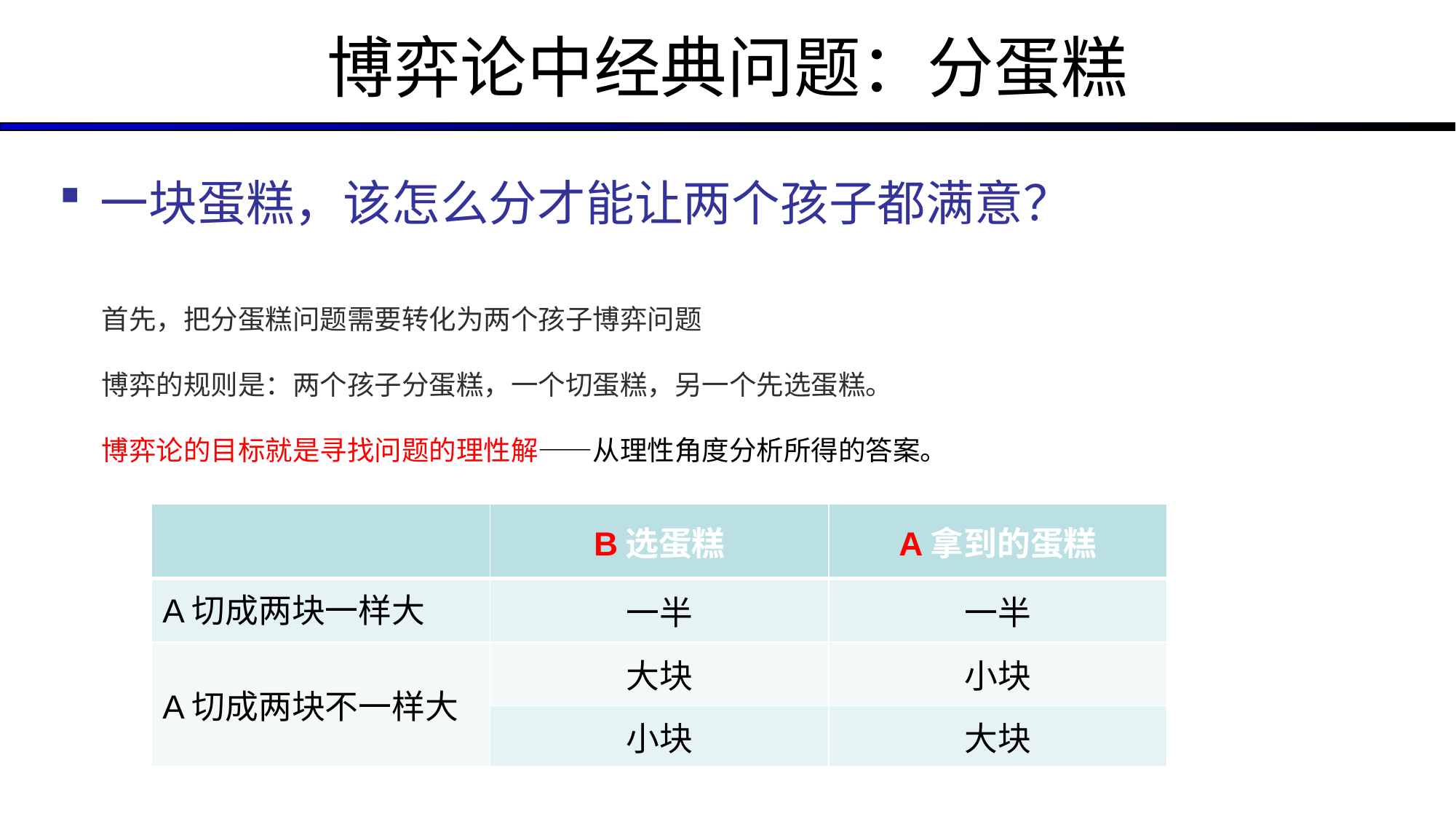

# 博弈论中经典问题：分蛋糕
一块蛋糕，该怎么分才能让两个孩子都满意？
首先，把分蛋糕问题需要转化为两个孩子博弈问题
博弈的规则是：两个孩子分蛋糕，一个切蛋糕，另一个先选蛋糕。
博弈论的目标就是寻找问题的理性解——从理性角度分析所得的答案。

|  | B选蛋糕 | A拿到的蛋糕 |
| --- | --- | --- |
| A切成两块一样大 | 一半 | 一半 |
| A切成两块不一样大 | 大块 | 小块 |
|  | 小块 | 大块 |